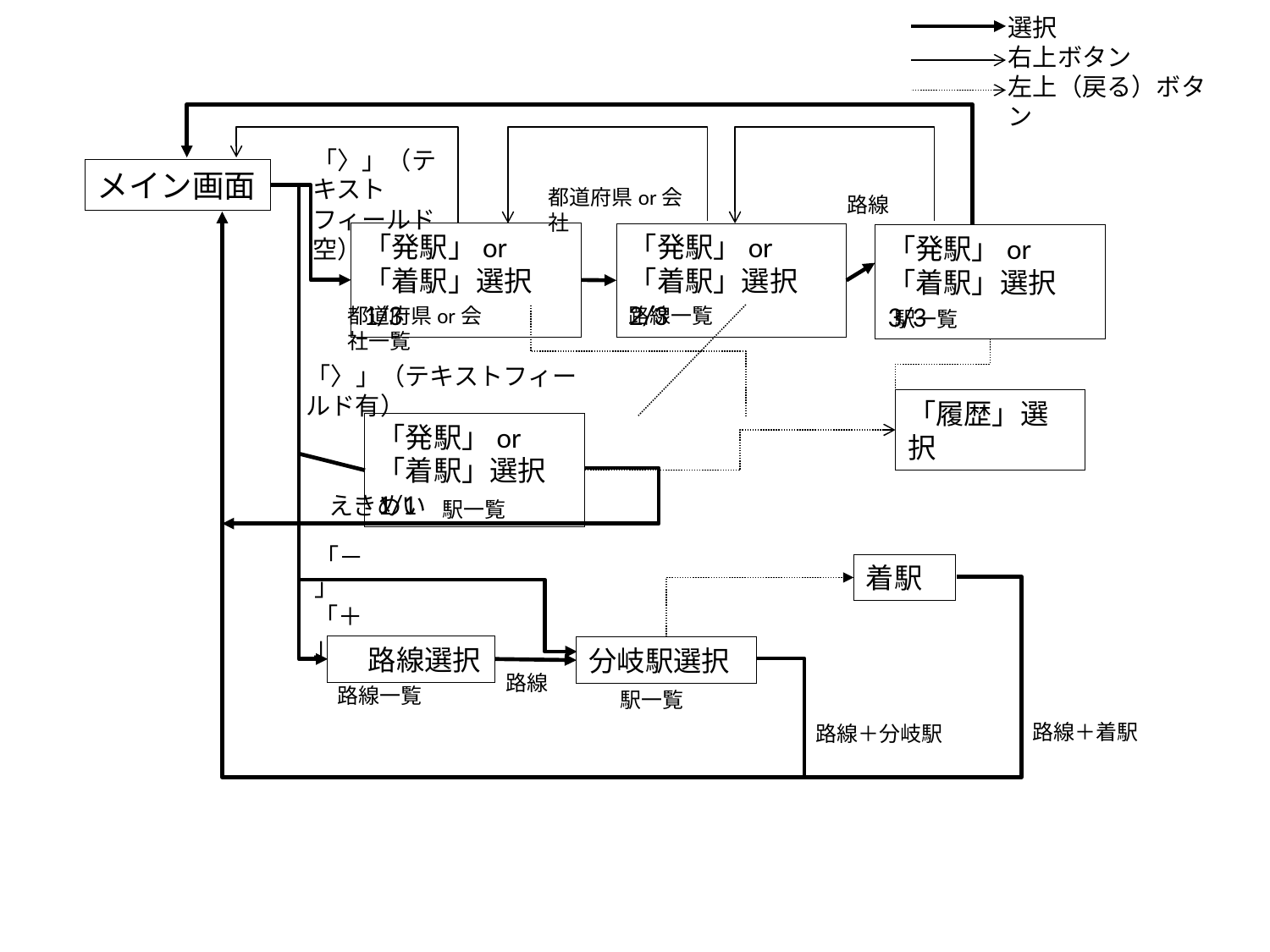

選択
右上ボタン
左上（戻る）ボタン

「〉」（テキストフィールド空）
メイン画面
都道府県or会社
路線

「発駅」or「着駅」選択1/3
「発駅」or「着駅」選択2/3
「発駅」or「着駅」選択3/3
都道府県or会社一覧
路線一覧
駅一覧

「〉」（テキストフィールド有）
「履歴」選択
「発駅」or「着駅」選択1/1

えきめい
駅一覧
「－」
着駅

「＋」
　路線選択
分岐駅選択
路線
路線一覧
駅一覧
路線＋着駅
路線＋分岐駅